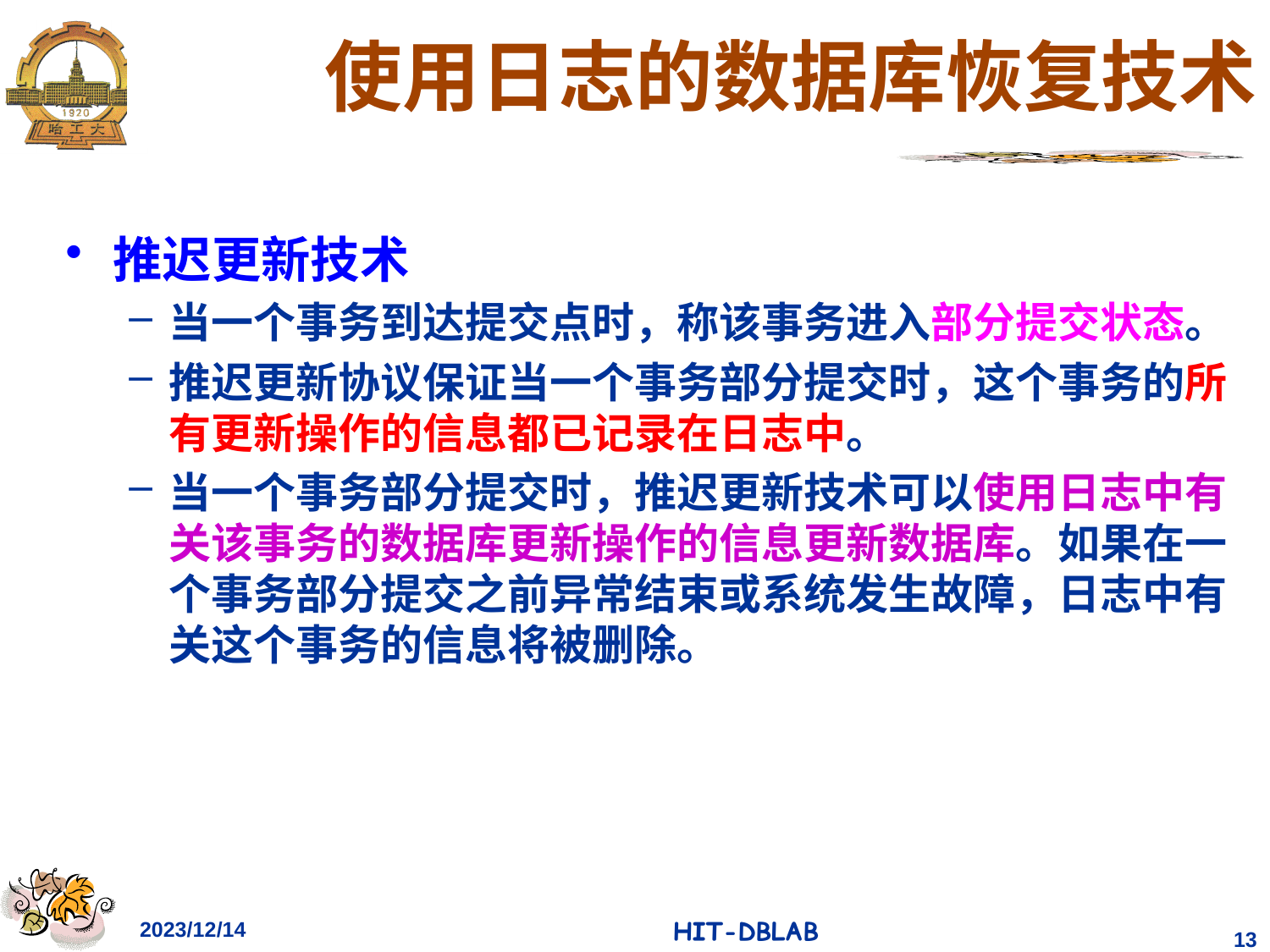

# 使用日志的数据库恢复技术
推迟更新技术
当一个事务到达提交点时，称该事务进入部分提交状态。
推迟更新协议保证当一个事务部分提交时，这个事务的所有更新操作的信息都已记录在日志中。
当一个事务部分提交时，推迟更新技术可以使用日志中有关该事务的数据库更新操作的信息更新数据库。如果在一个事务部分提交之前异常结束或系统发生故障，日志中有关这个事务的信息将被删除。
2023/12/14
HIT-DBLAB
13